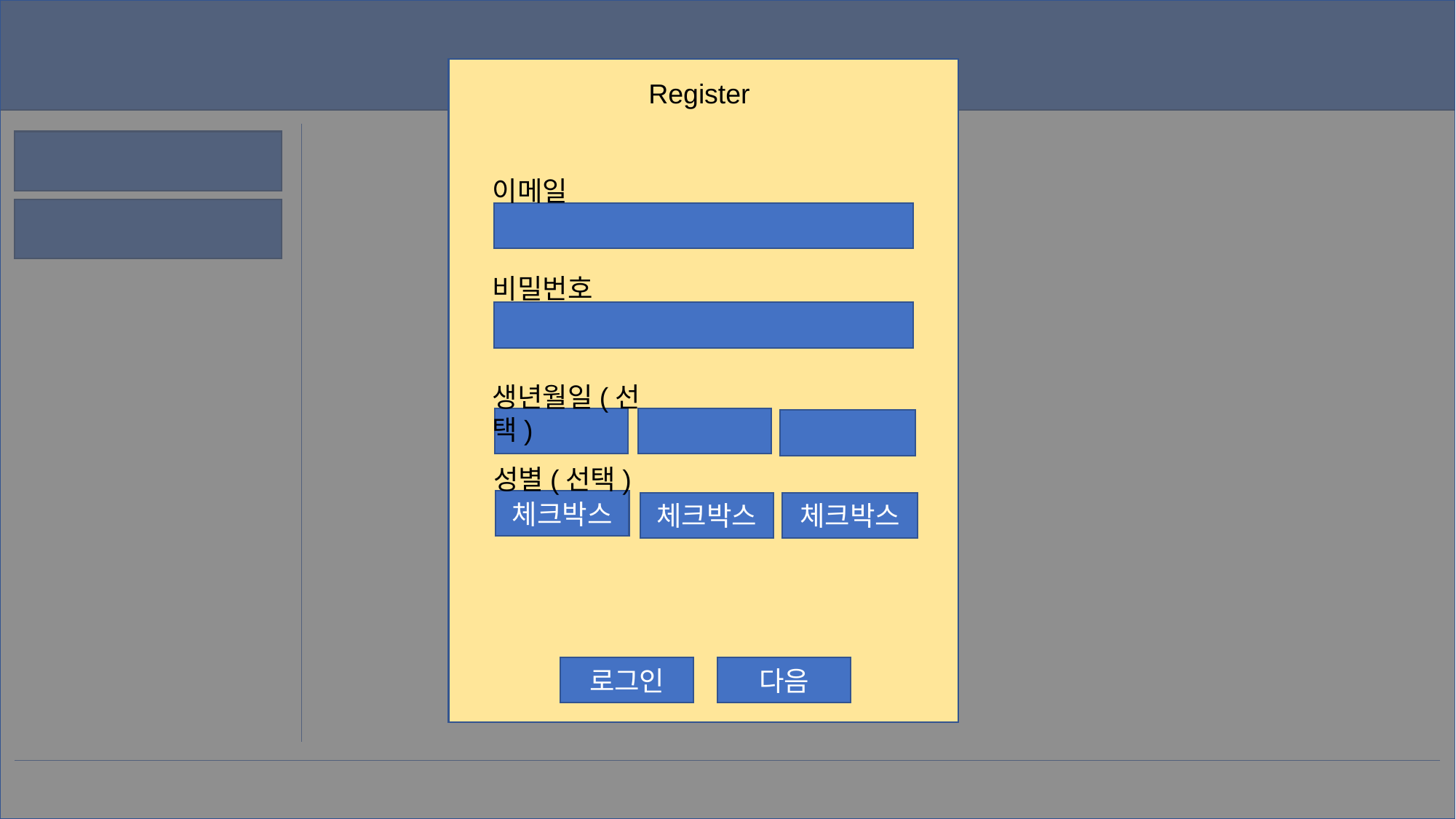

Register

이메일

비밀번호

생년월일(선택)

성별(선택)
체크박스
체크박스
체크박스
로그인
다음